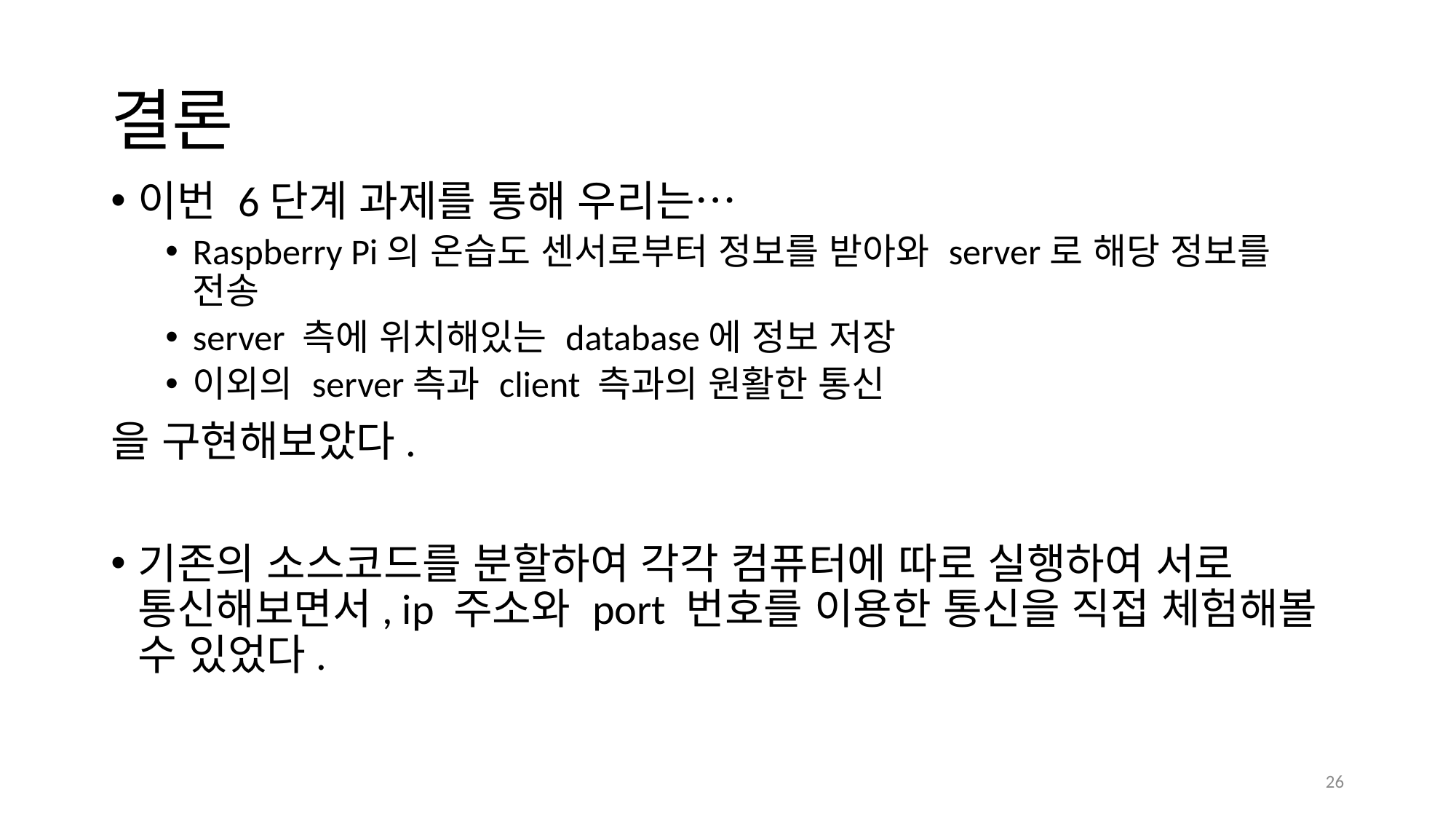

# 결론
이번 6단계 과제를 통해 우리는…
Raspberry Pi의 온습도 센서로부터 정보를 받아와 server로 해당 정보를 전송
server 측에 위치해있는 database에 정보 저장
이외의 server측과 client 측과의 원활한 통신
을 구현해보았다.

기존의 소스코드를 분할하여 각각 컴퓨터에 따로 실행하여 서로 통신해보면서, ip 주소와 port 번호를 이용한 통신을 직접 체험해볼 수 있었다.
26